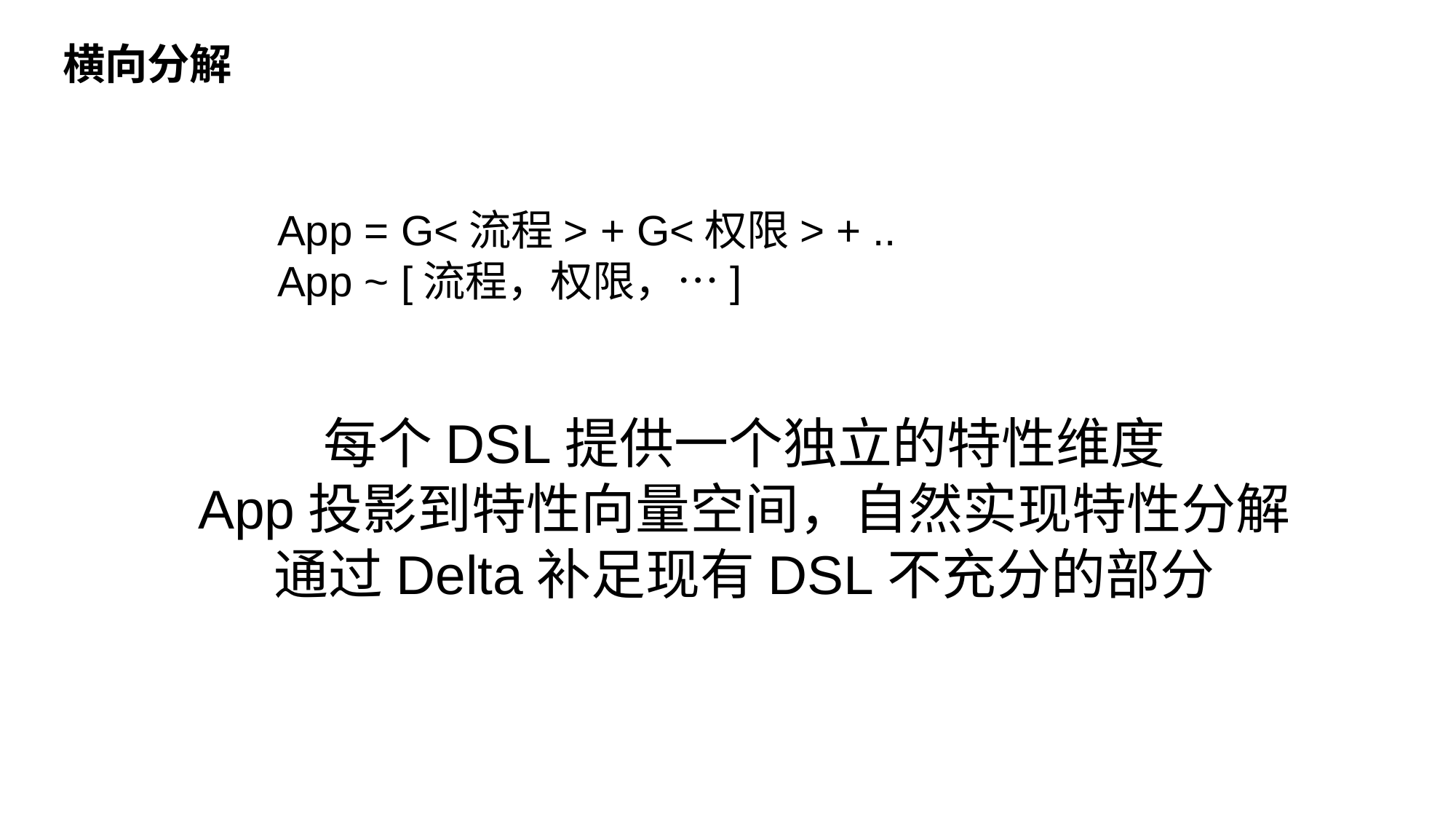

横向分解
App = G<流程> + G<权限> + ..
App ~ [流程，权限，…]
每个DSL提供一个独立的特性维度
App投影到特性向量空间，自然实现特性分解
通过Delta补足现有DSL不充分的部分